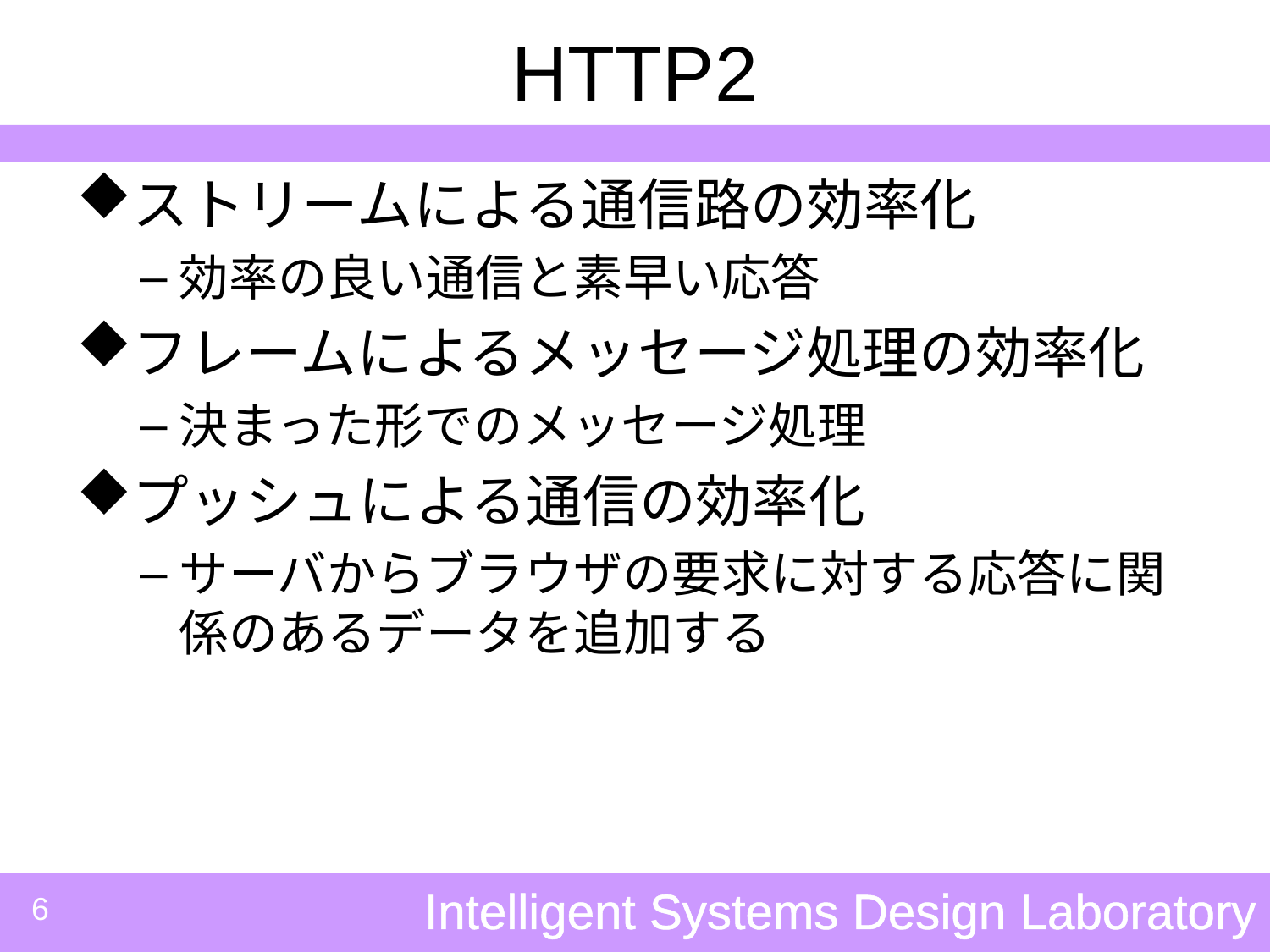

HTTP2
ストリームによる通信路の効率化
効率の良い通信と素早い応答
フレームによるメッセージ処理の効率化
決まった形でのメッセージ処理
プッシュによる通信の効率化
サーバからブラウザの要求に対する応答に関係のあるデータを追加する